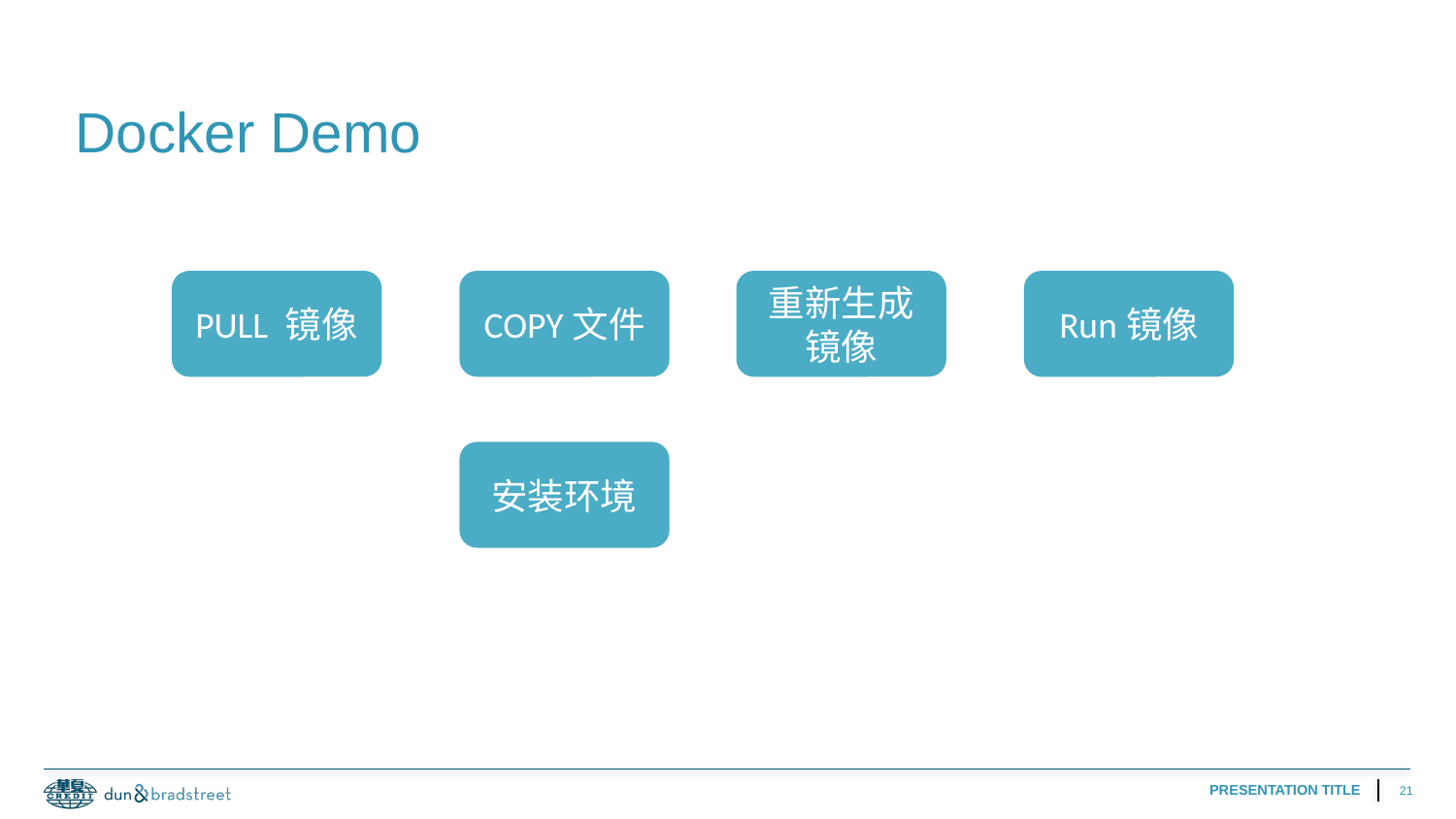

Docker Demo
PULL 镜像
COPY文件
重新生成镜像
Run镜像
安装环境